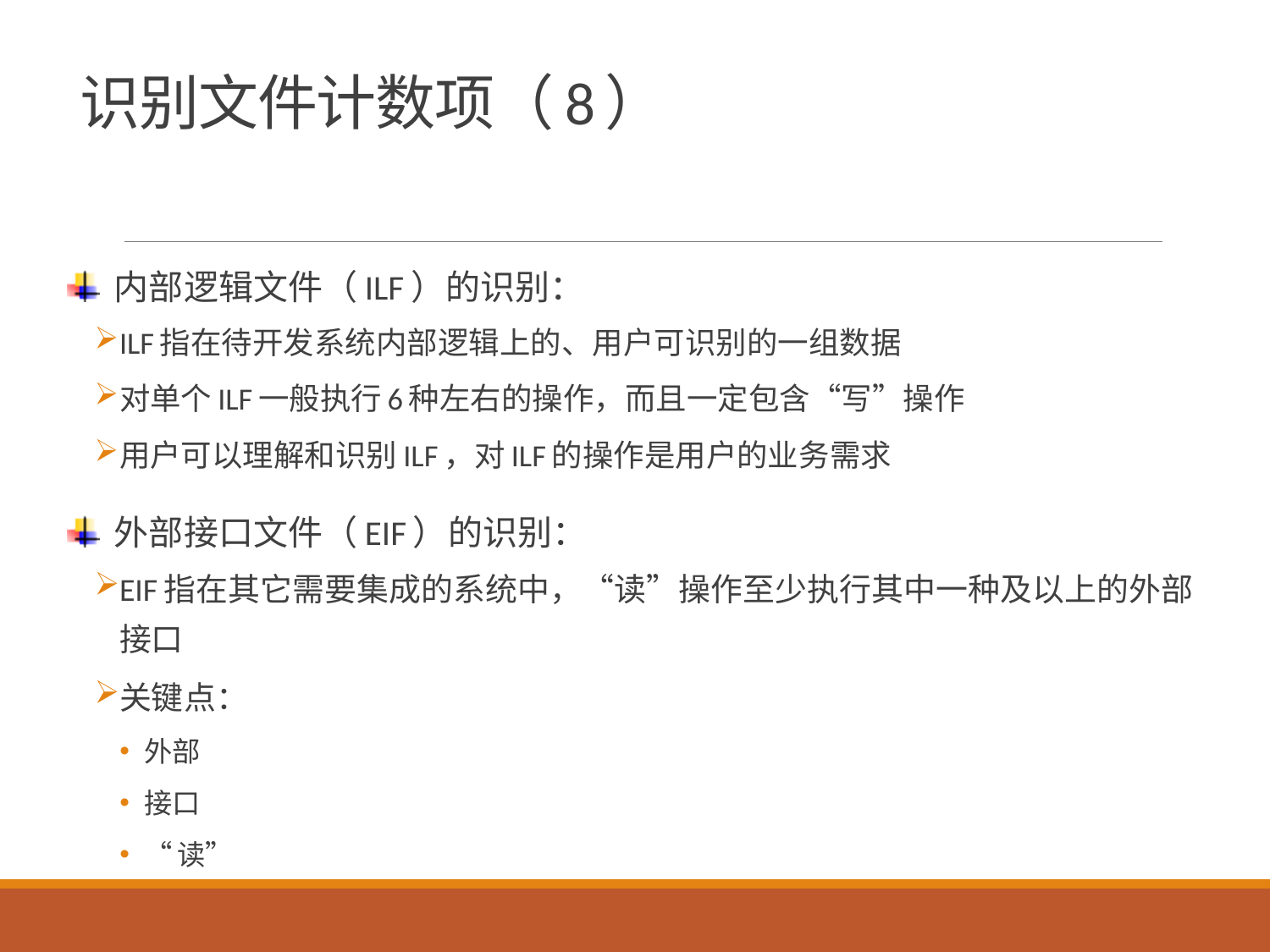

# 识别文件计数项（8）
内部逻辑文件（ILF）的识别：
ILF指在待开发系统内部逻辑上的、用户可识别的一组数据
对单个ILF一般执行6种左右的操作，而且一定包含“写”操作
用户可以理解和识别ILF，对ILF的操作是用户的业务需求
外部接口文件（EIF）的识别：
EIF指在其它需要集成的系统中，“读”操作至少执行其中一种及以上的外部接口
关键点：
外部
接口
“读”